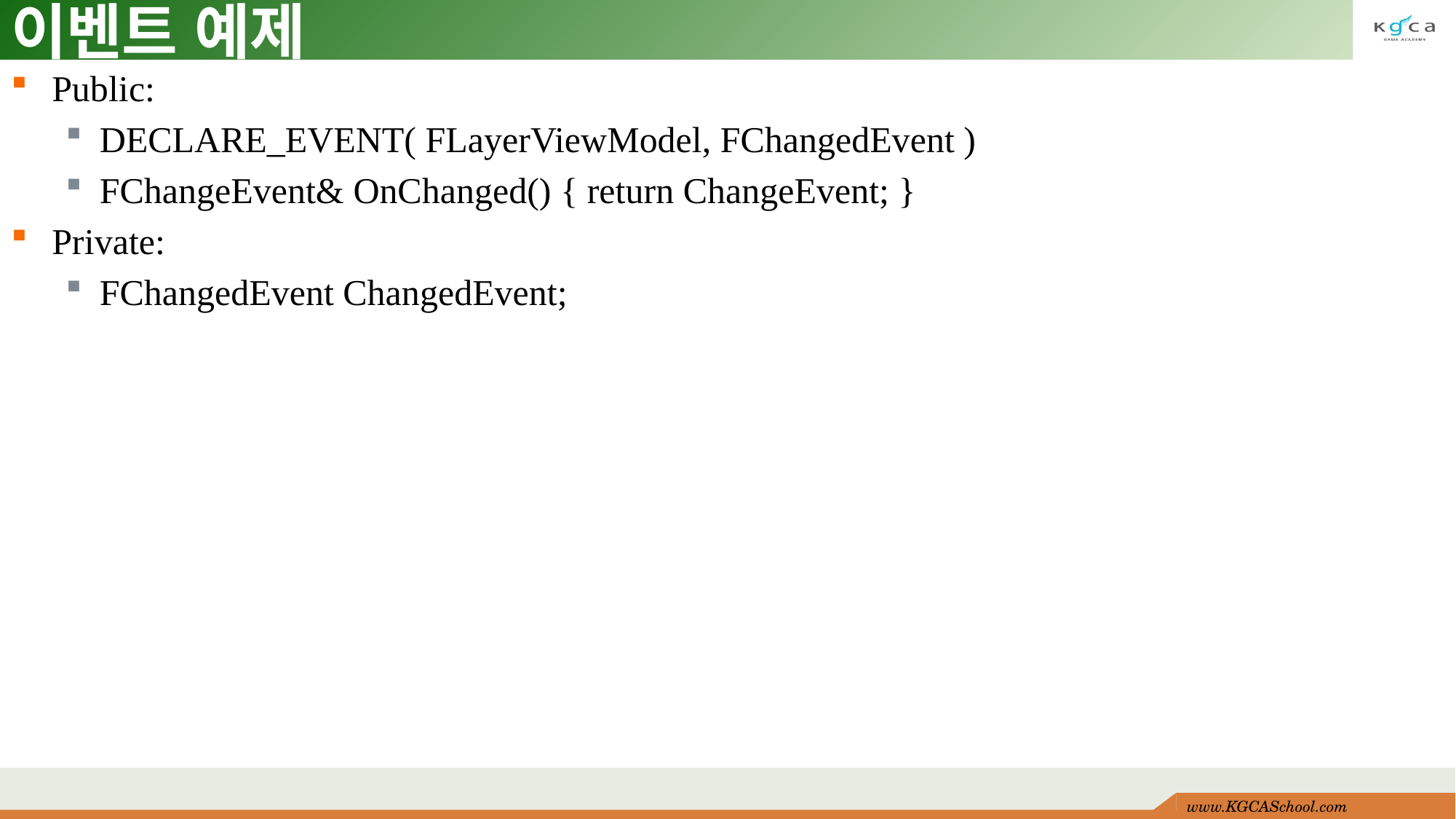

# 이벤트 예제
Public:
DECLARE_EVENT( FLayerViewModel, FChangedEvent )
FChangeEvent& OnChanged() { return ChangeEvent; }
Private:
FChangedEvent ChangedEvent;